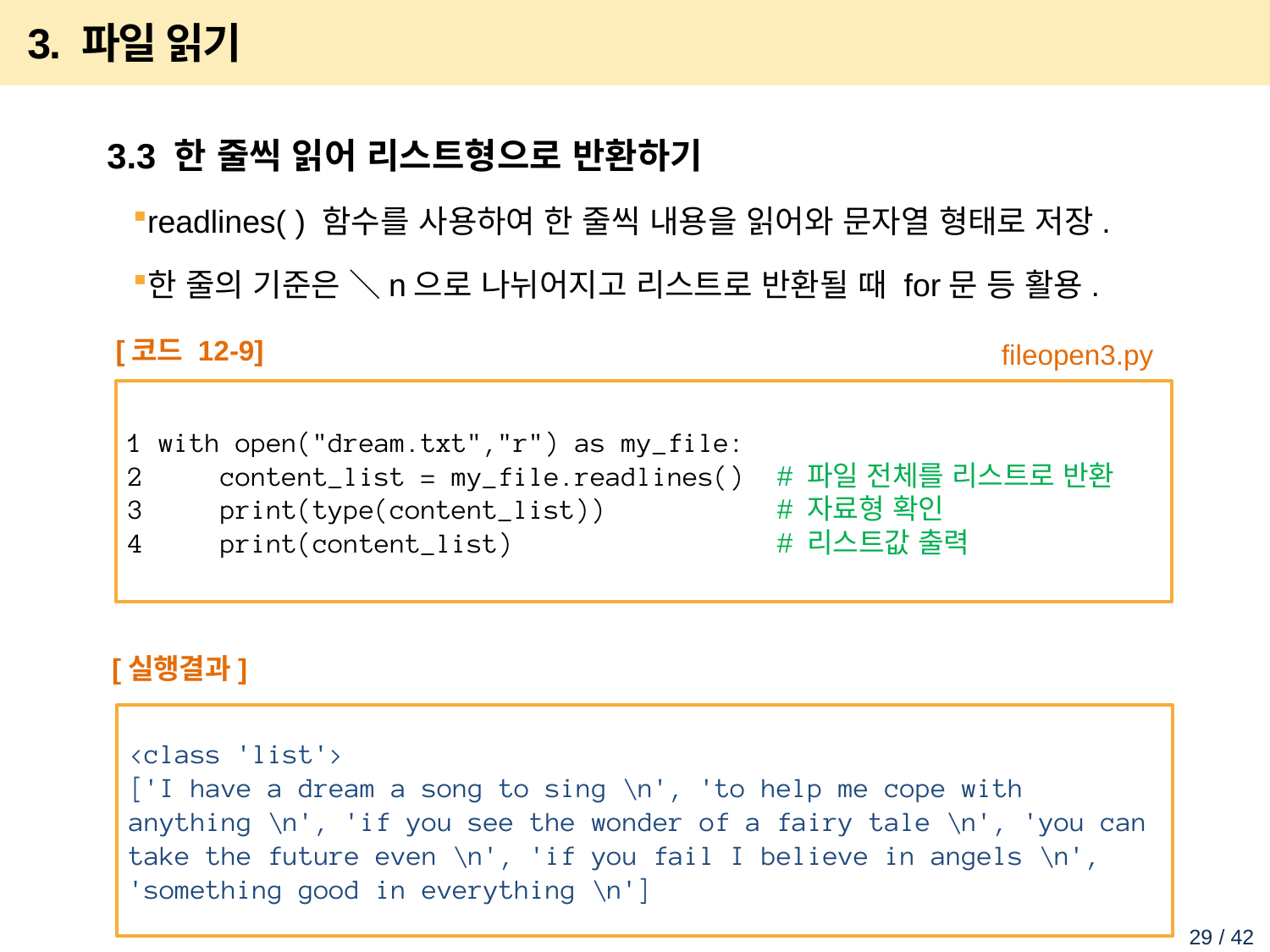

# 3. 파일 읽기
3.3 한 줄씩 읽어 리스트형으로 반환하기
readlines( ) 함수를 사용하여 한 줄씩 내용을 읽어와 문자열 형태로 저장.
한 줄의 기준은 ＼n으로 나뉘어지고 리스트로 반환될 때 for문 등 활용.
[코드 12-9]
1 with open("dream.txt","r") as my_file:
2     content_list = my_file.readlines()  # 파일 전체를 리스트로 반환
3     print(type(content_list))           # 자료형 확인
4     print(content_list)                 # 리스트값 출력
fileopen3.py
[실행결과]
<class 'list'>
['I have a dream a song to sing \n', 'to help me cope with anything \n', 'if you see the wonder of a fairy tale \n', 'you can take the future even \n', 'if you fail I believe in angels \n', 'something good in everything \n']